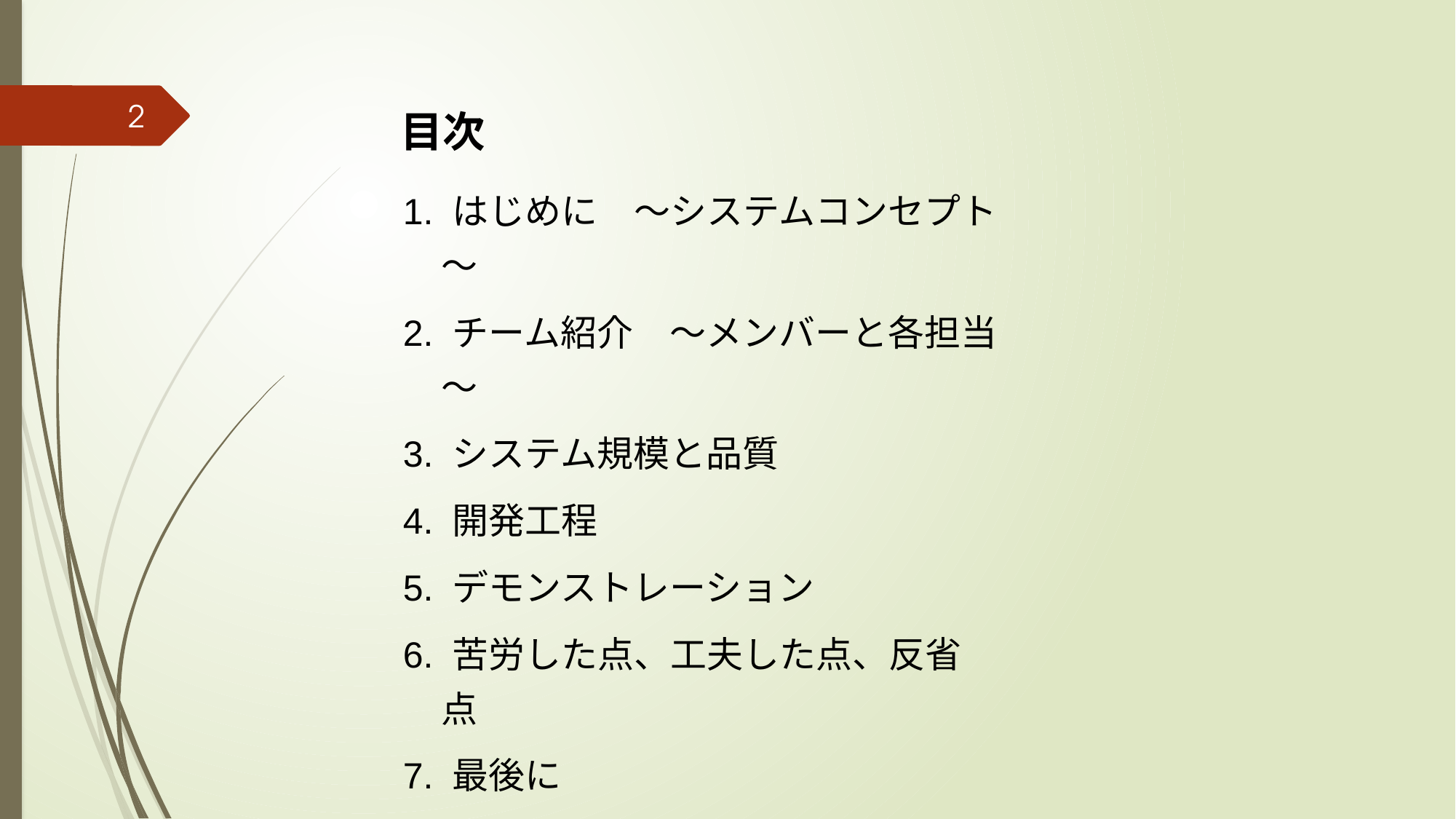

2
目次
1. はじめに　～システムコンセプト～
2. チーム紹介　～メンバーと各担当～
3. システム規模と品質
4. 開発工程
5. デモンストレーション
6. 苦労した点、工夫した点、反省点
7. 最後に